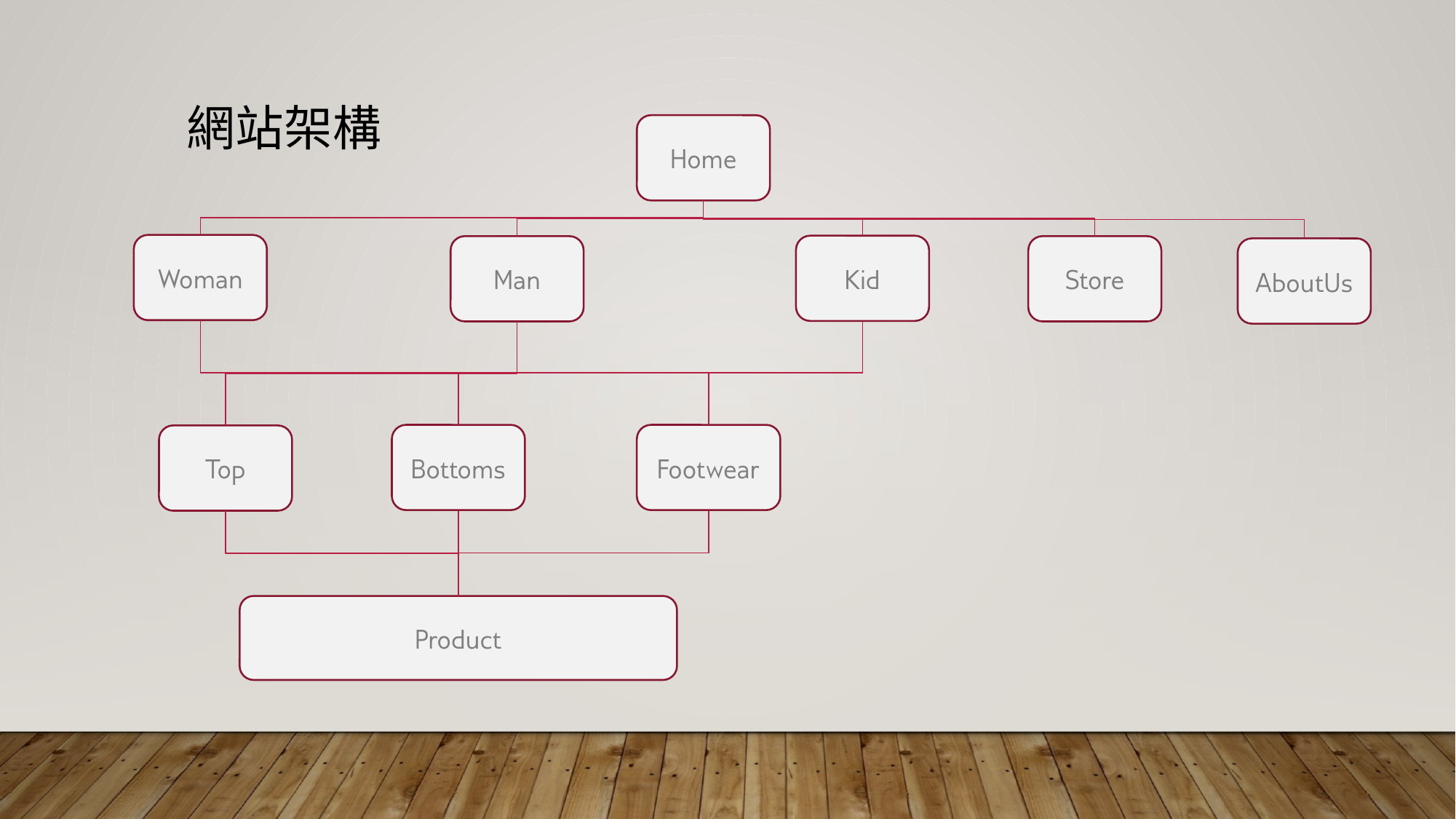

網站架構
Home
Woman
Kid
Man
Store
AboutUs
Bottoms
Footwear
Top
Product